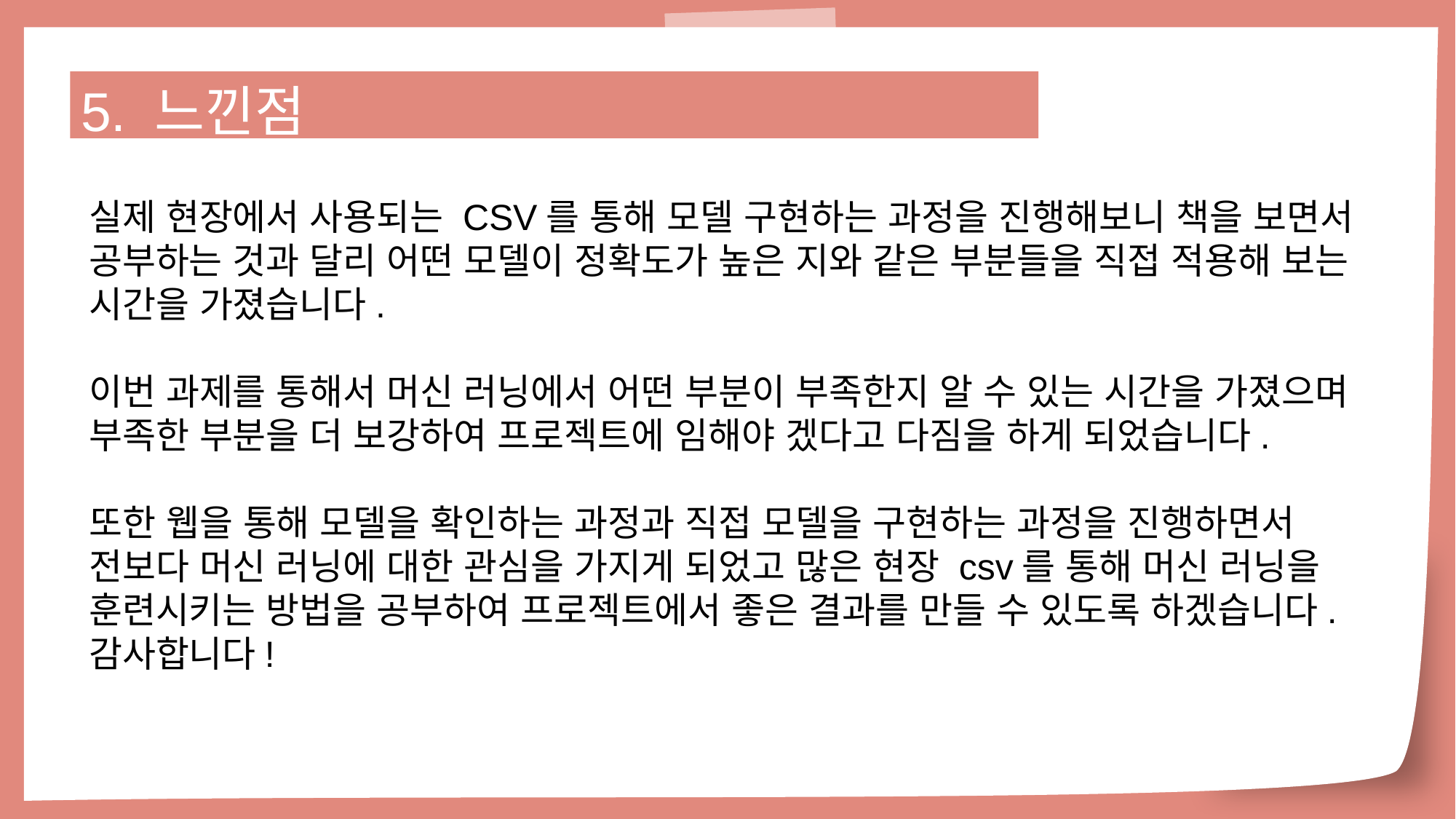

5. 느낀점
실제 현장에서 사용되는 CSV를 통해 모델 구현하는 과정을 진행해보니 책을 보면서 공부하는 것과 달리 어떤 모델이 정확도가 높은 지와 같은 부분들을 직접 적용해 보는 시간을 가졌습니다.

이번 과제를 통해서 머신 러닝에서 어떤 부분이 부족한지 알 수 있는 시간을 가졌으며 부족한 부분을 더 보강하여 프로젝트에 임해야 겠다고 다짐을 하게 되었습니다.

또한 웹을 통해 모델을 확인하는 과정과 직접 모델을 구현하는 과정을 진행하면서 전보다 머신 러닝에 대한 관심을 가지게 되었고 많은 현장 csv를 통해 머신 러닝을 훈련시키는 방법을 공부하여 프로젝트에서 좋은 결과를 만들 수 있도록 하겠습니다.
감사합니다!